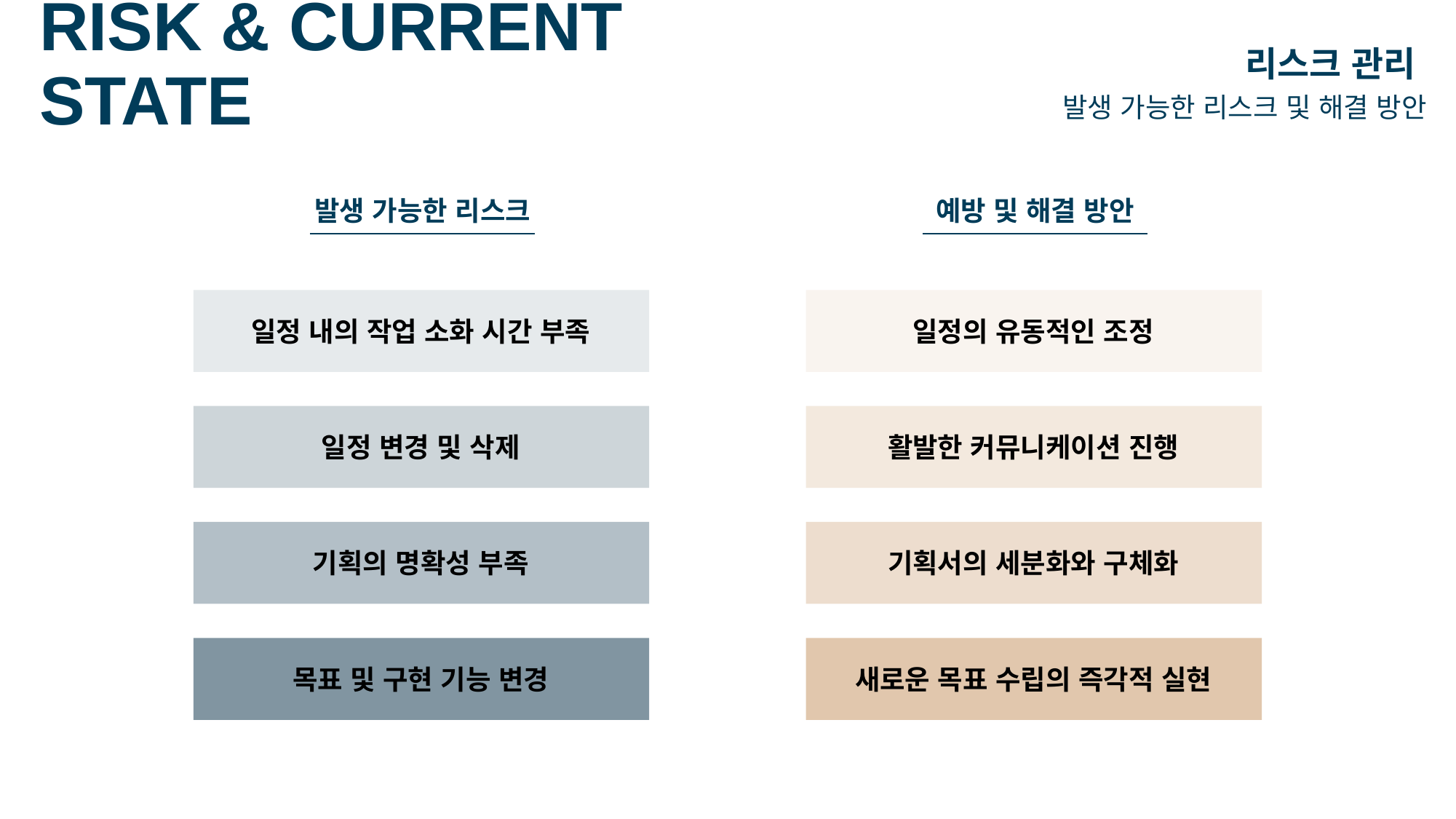

# RISK & CURRENT STATE
리스크 관리
발생 가능한 리스크 및 해결 방안
발생 가능한 리스크
예방 및 해결 방안

일정 내의 작업 소화 시간 부족

일정의 유동적인 조정

일정 변경 및 삭제

활발한 커뮤니케이션 진행

기획의 명확성 부족

기획서의 세분화와 구체화

목표 및 구현 기능 변경

새로운 목표 수립의 즉각적 실현